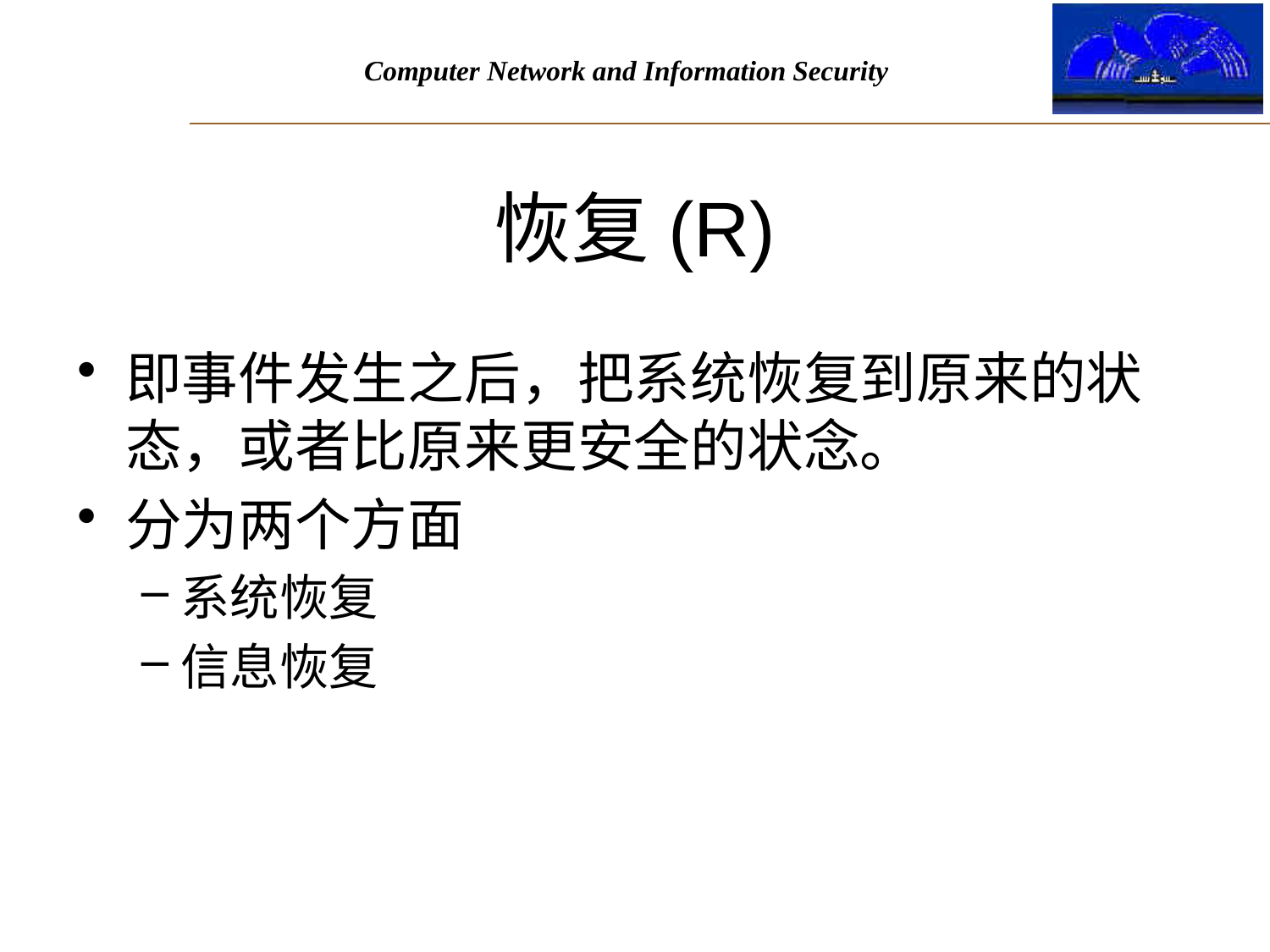

# 恢复(R)
即事件发生之后，把系统恢复到原来的状态，或者比原来更安全的状念。
分为两个方面
系统恢复
信息恢复